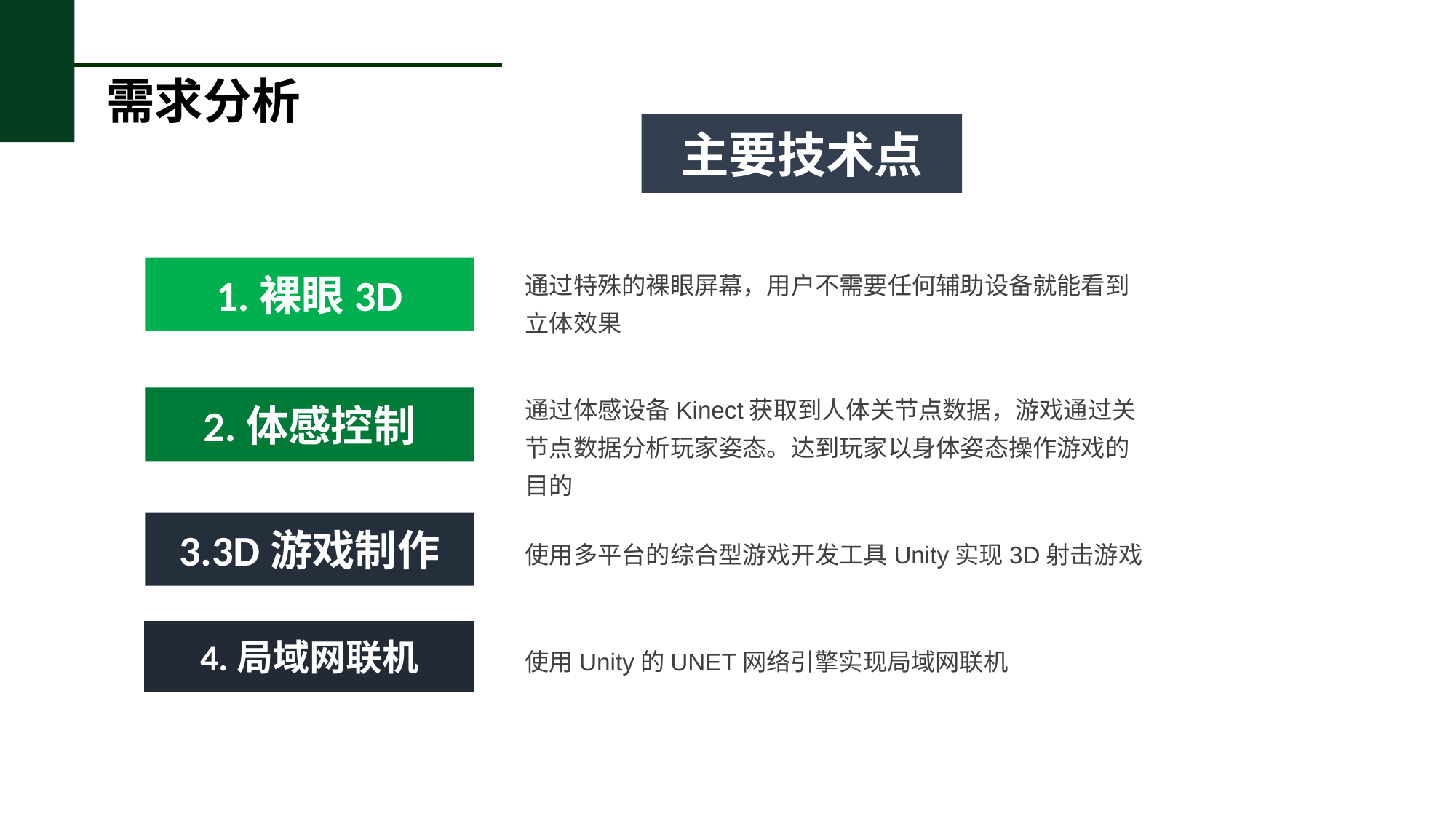

需求分析
主要技术点
1.裸眼3D
通过特殊的裸眼屏幕，用户不需要任何辅助设备就能看到立体效果
通过体感设备Kinect获取到人体关节点数据，游戏通过关节点数据分析玩家姿态。达到玩家以身体姿态操作游戏的目的
2.体感控制
3.3D游戏制作
使用多平台的综合型游戏开发工具Unity实现3D射击游戏
4.局域网联机
使用Unity的UNET网络引擎实现局域网联机